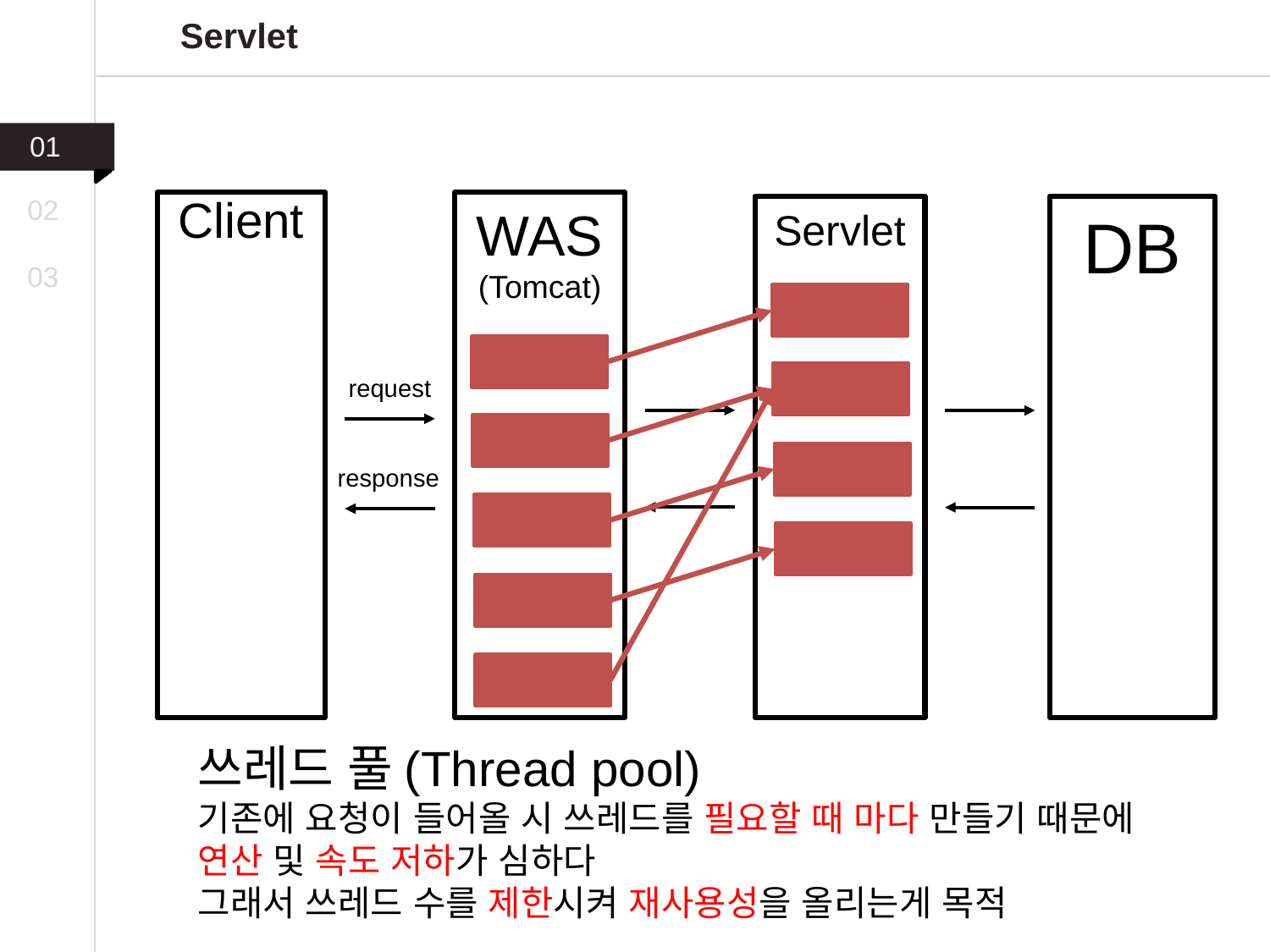

Servlet
01

02
Client

WAS
(Tomcat)

Servlet

DB

03

request

response

쓰레드 풀(Thread pool)
기존에 요청이 들어올 시 쓰레드를 필요할 때 마다 만들기 때문에
연산 및 속도 저하가 심하다
그래서 쓰레드 수를 제한시켜 재사용성을 올리는게 목적